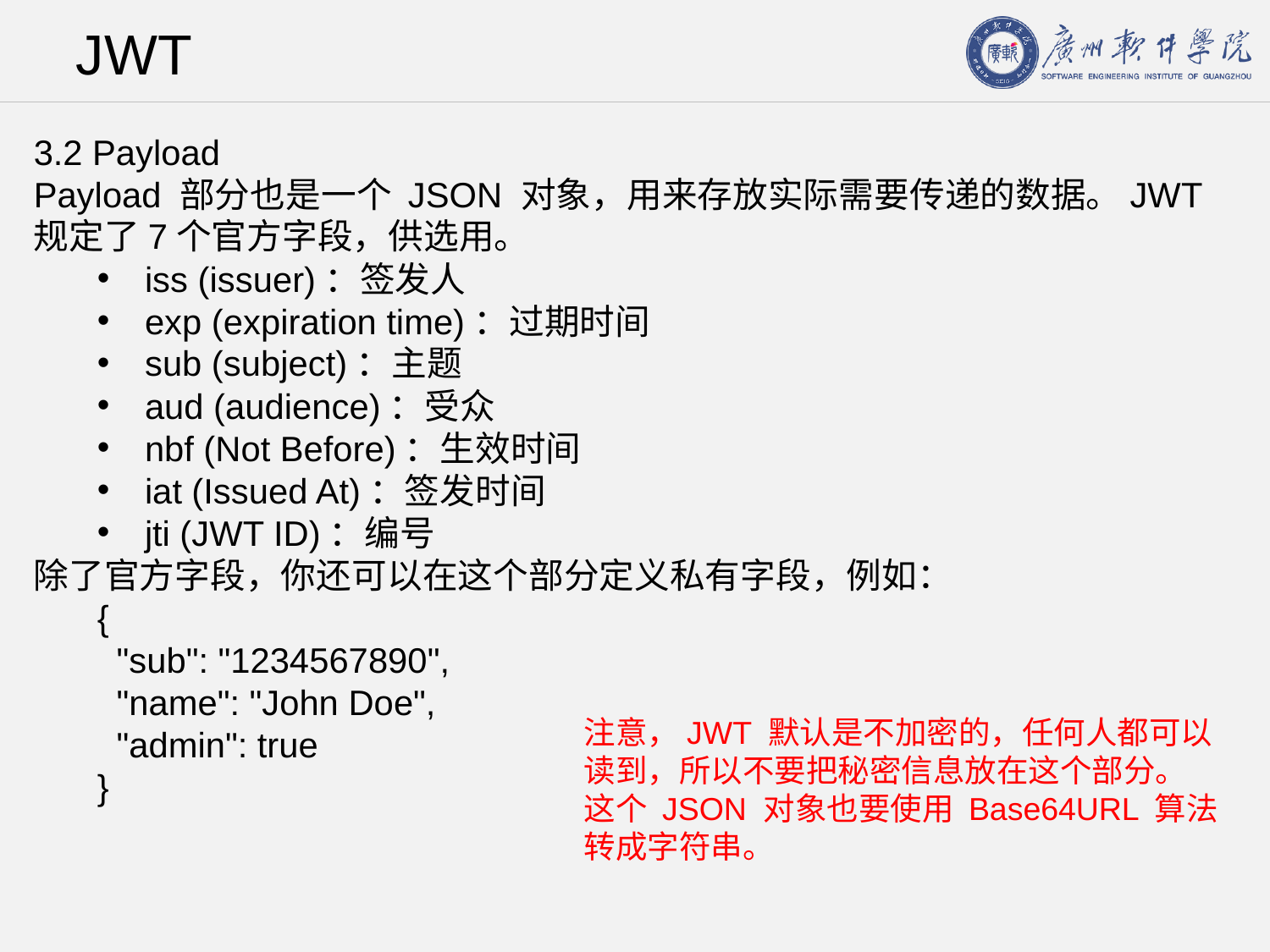

# JWT
3.2 Payload
Payload 部分也是一个 JSON 对象，用来存放实际需要传递的数据。JWT 规定了7个官方字段，供选用。
iss (issuer)：签发人
exp (expiration time)：过期时间
sub (subject)：主题
aud (audience)：受众
nbf (Not Before)：生效时间
iat (Issued At)：签发时间
jti (JWT ID)：编号
除了官方字段，你还可以在这个部分定义私有字段，例如：
{
  "sub": "1234567890",
  "name": "John Doe",
  "admin": true
}
注意，JWT 默认是不加密的，任何人都可以读到，所以不要把秘密信息放在这个部分。
这个 JSON 对象也要使用 Base64URL 算法转成字符串。